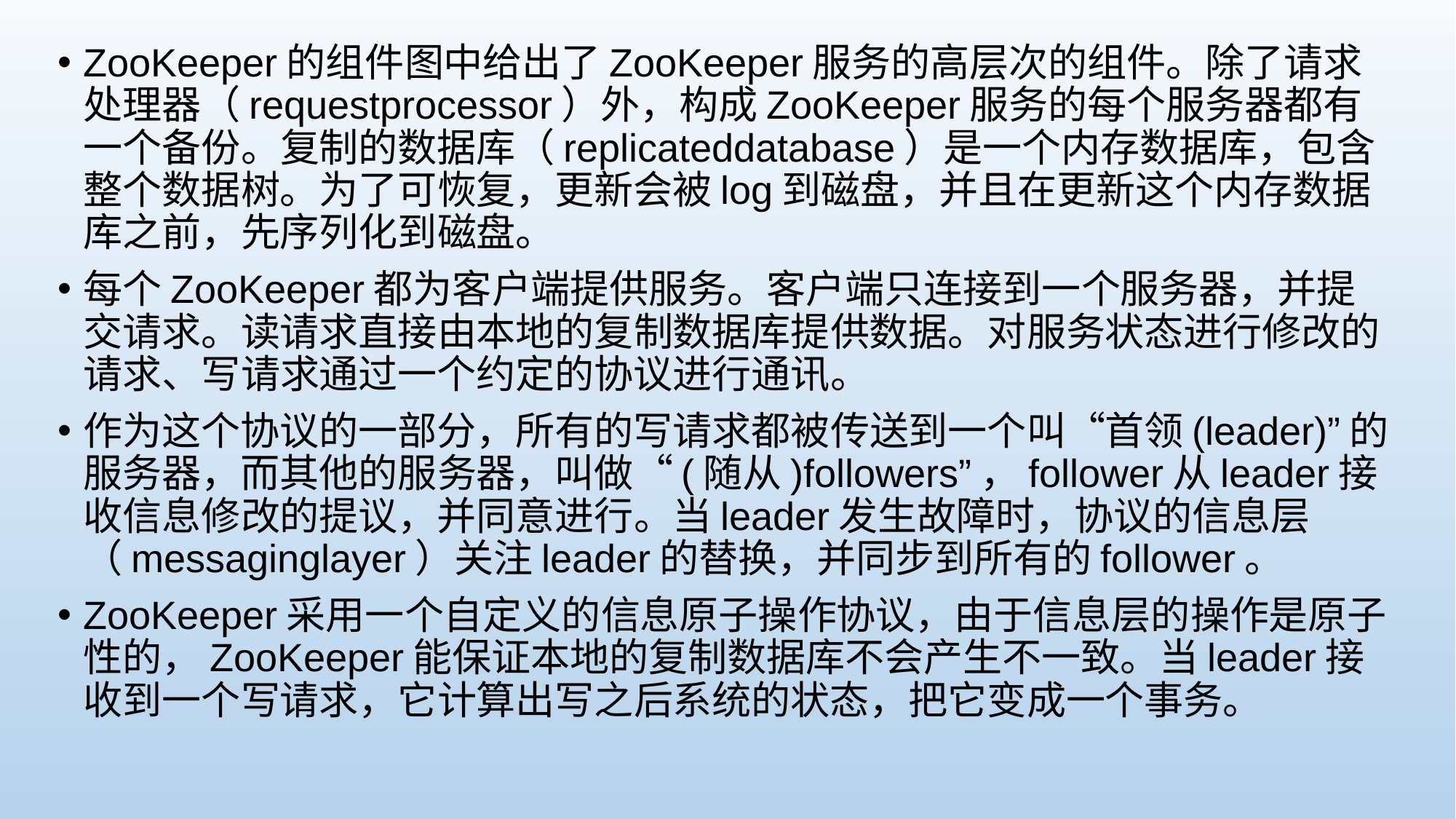

ZooKeeper的组件图中给出了ZooKeeper服务的高层次的组件。除了请求处理器（requestprocessor）外，构成ZooKeeper服务的每个服务器都有一个备份。复制的数据库（replicateddatabase）是一个内存数据库，包含整个数据树。为了可恢复，更新会被log到磁盘，并且在更新这个内存数据库之前，先序列化到磁盘。
每个ZooKeeper都为客户端提供服务。客户端只连接到一个服务器，并提交请求。读请求直接由本地的复制数据库提供数据。对服务状态进行修改的请求、写请求通过一个约定的协议进行通讯。
作为这个协议的一部分，所有的写请求都被传送到一个叫“首领(leader)”的服务器，而其他的服务器，叫做“(随从)followers”，follower从leader接收信息修改的提议，并同意进行。当leader发生故障时，协议的信息层（messaginglayer）关注leader的替换，并同步到所有的follower。
ZooKeeper采用一个自定义的信息原子操作协议，由于信息层的操作是原子性的，ZooKeeper能保证本地的复制数据库不会产生不一致。当leader接收到一个写请求，它计算出写之后系统的状态，把它变成一个事务。